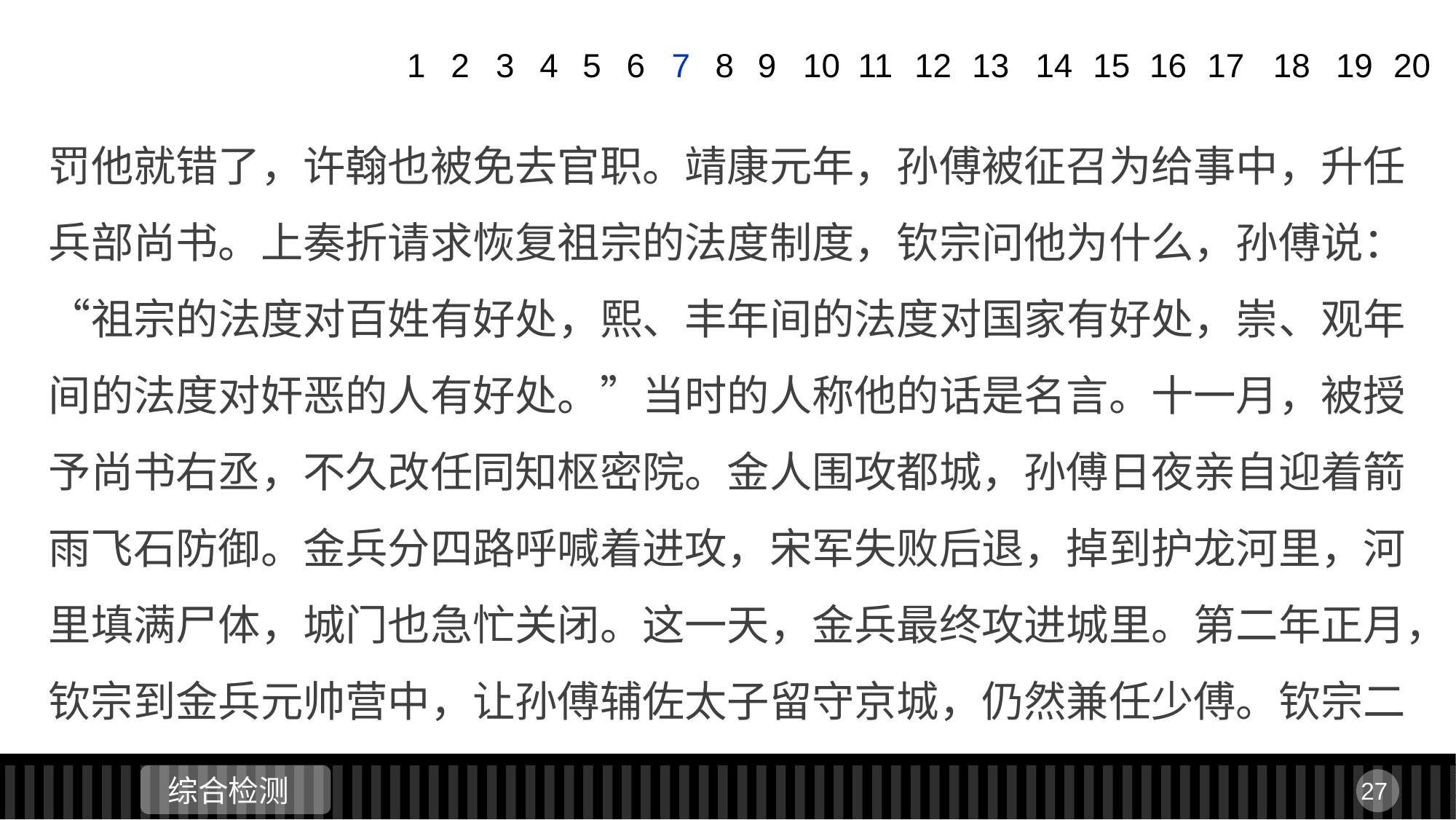

1
2
3
4
5
6
7
8
9
11
12
13
14
15
16
17
18
19
20
10
罚他就错了，许翰也被免去官职。靖康元年，孙傅被征召为给事中，升任兵部尚书。上奏折请求恢复祖宗的法度制度，钦宗问他为什么，孙傅说：“祖宗的法度对百姓有好处，熙、丰年间的法度对国家有好处，崇、观年间的法度对奸恶的人有好处。”当时的人称他的话是名言。十一月，被授予尚书右丞，不久改任同知枢密院。金人围攻都城，孙傅日夜亲自迎着箭雨飞石防御。金兵分四路呼喊着进攻，宋军失败后退，掉到护龙河里，河里填满尸体，城门也急忙关闭。这一天，金兵最终攻进城里。第二年正月，钦宗到金兵元帅营中，让孙傅辅佐太子留守京城，仍然兼任少傅。钦宗二